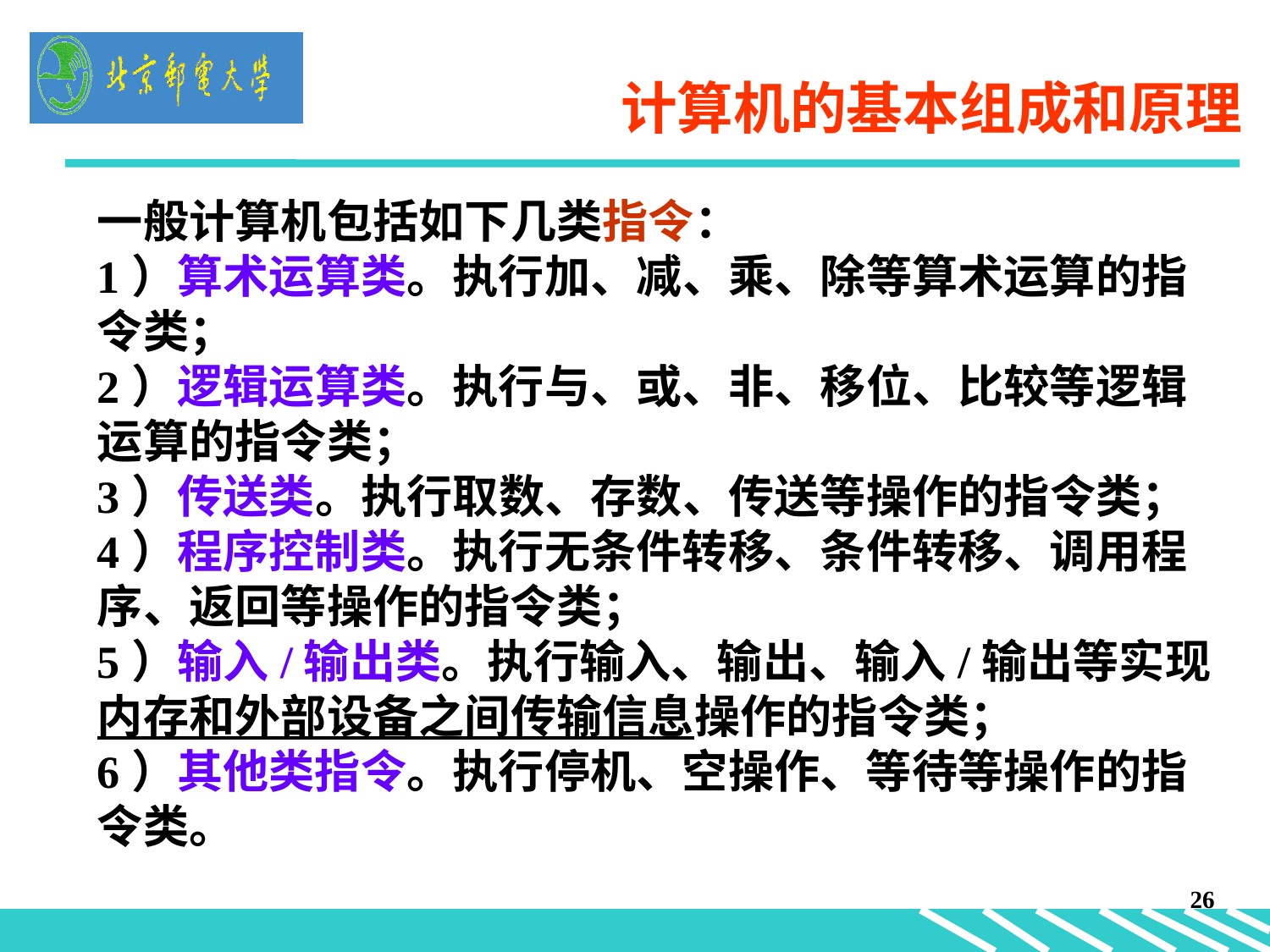

计算机的基本组成和原理
一般计算机包括如下几类指令：
1）算术运算类。执行加、减、乘、除等算术运算的指令类；
2）逻辑运算类。执行与、或、非、移位、比较等逻辑运算的指令类；
3）传送类。执行取数、存数、传送等操作的指令类；
4）程序控制类。执行无条件转移、条件转移、调用程序、返回等操作的指令类；
5）输入/输出类。执行输入、输出、输入/输出等实现内存和外部设备之间传输信息操作的指令类；
6）其他类指令。执行停机、空操作、等待等操作的指令类。
26